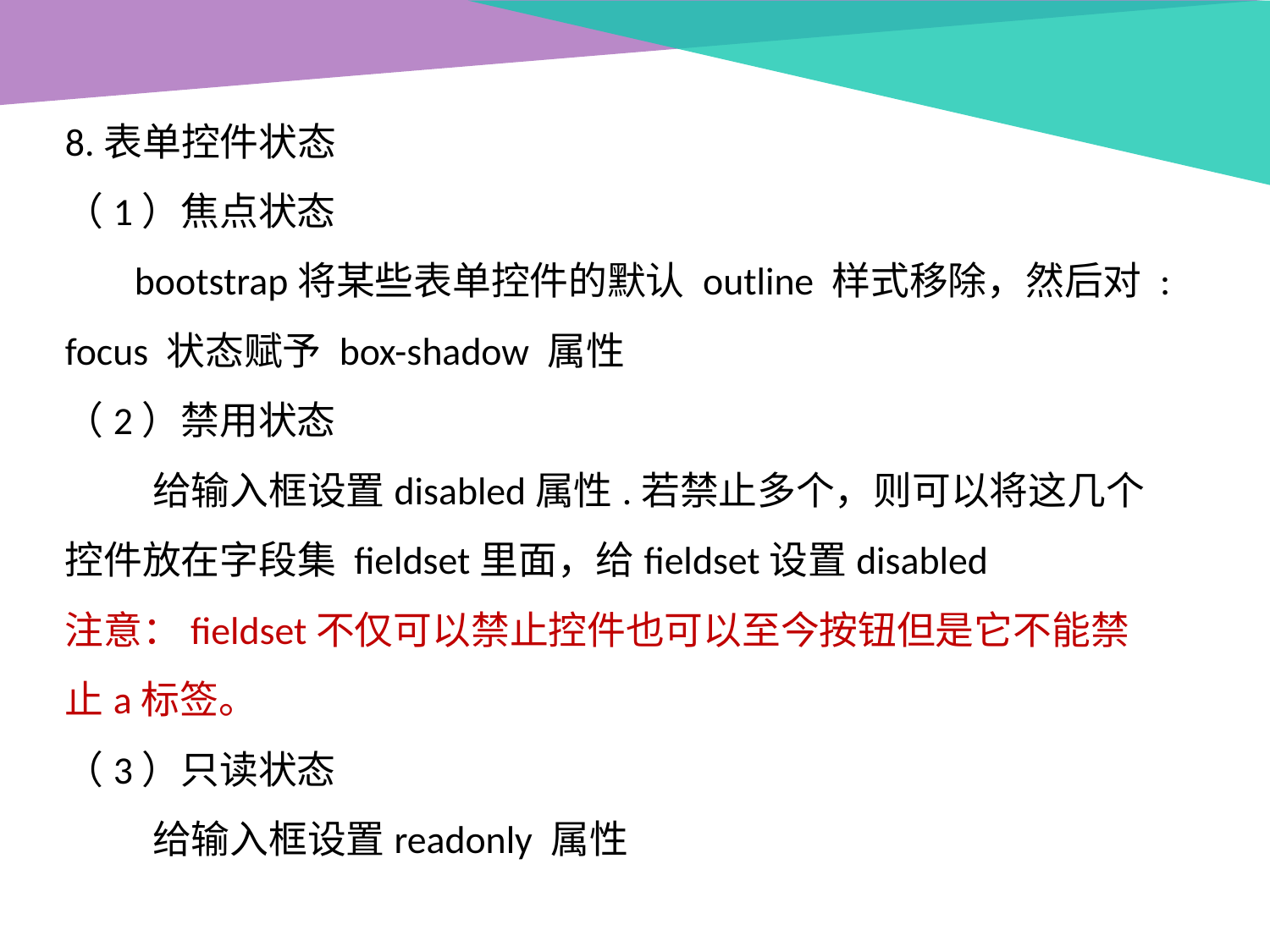

8.表单控件状态
（1）焦点状态
        bootstrap将某些表单控件的默认 outline 样式移除，然后对 :focus 状态赋予 box-shadow 属性
（2）禁用状态
         给输入框设置disabled属性.若禁止多个，则可以将这几个控件放在字段集 fieldset里面，给fieldset设置disabled
注意：fieldset不仅可以禁止控件也可以至今按钮但是它不能禁止a标签。
（3）只读状态
         给输入框设置readonly 属性